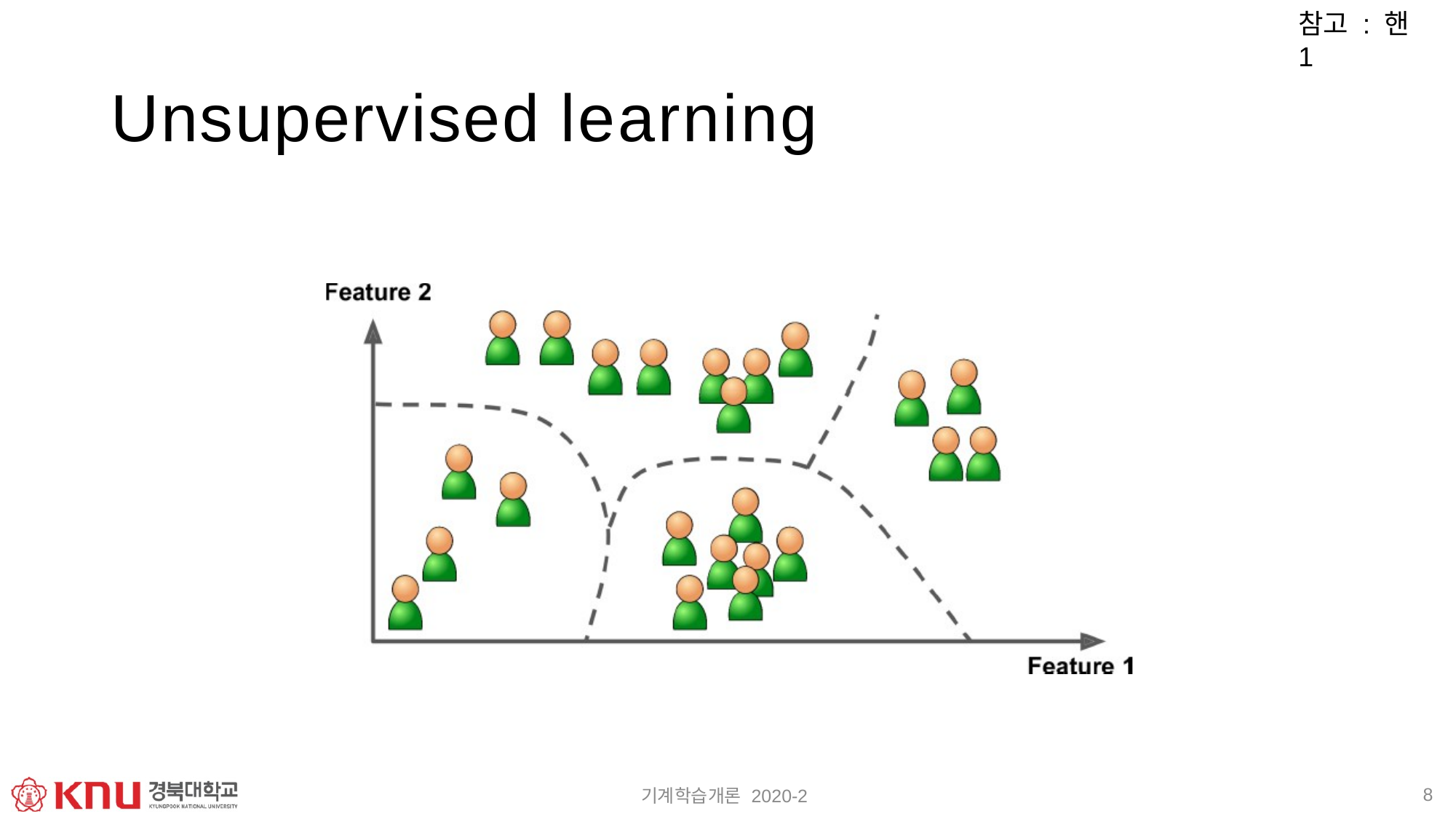

참고 : 핸1
# Unsupervised learning

8
기계학습개론 2020-2